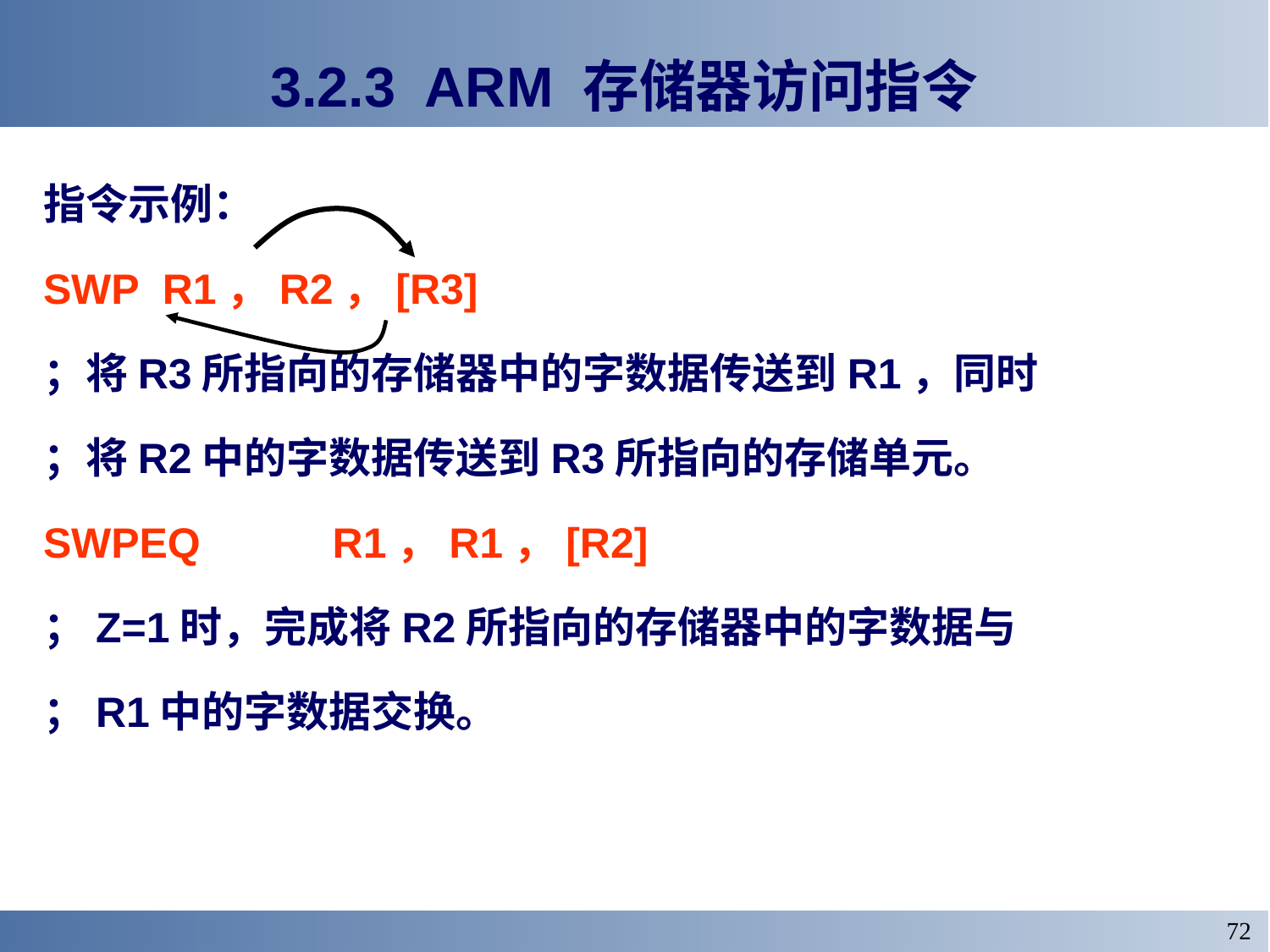

# 3.2.3  ARM 存储器访问指令
指令示例：
SWP  R1，R2，[R3]
；将R3所指向的存储器中的字数据传送到R1，同时
；将R2中的字数据传送到R3所指向的存储单元。
SWPEQ 	R1，R1，[R2]
；Z=1时，完成将R2所指向的存储器中的字数据与
；R1中的字数据交换。